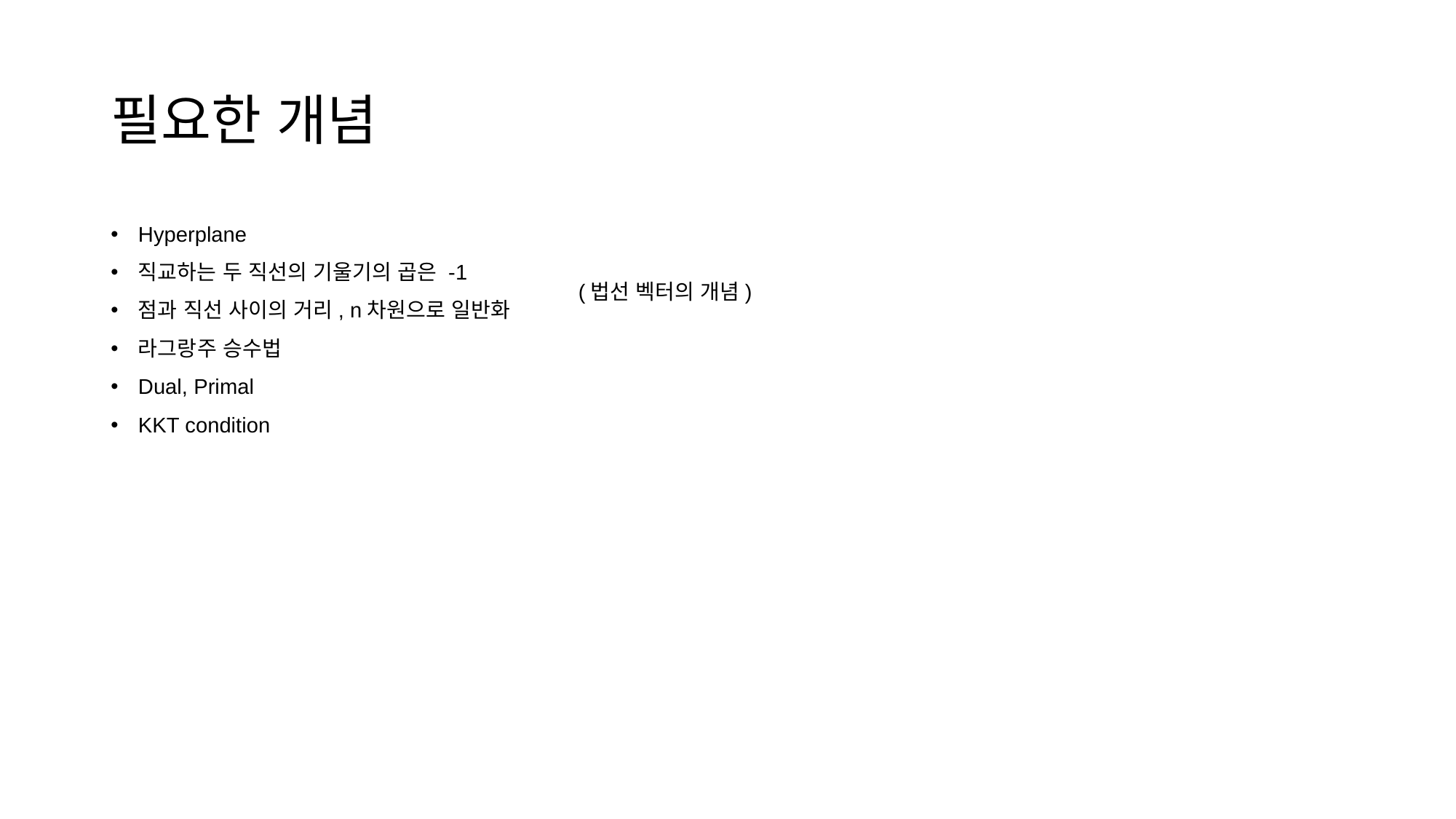

# 필요한 개념
Hyperplane
직교하는 두 직선의 기울기의 곱은 -1
점과 직선 사이의 거리, n차원으로 일반화
라그랑주 승수법
Dual, Primal
KKT condition
(법선 벡터의 개념)